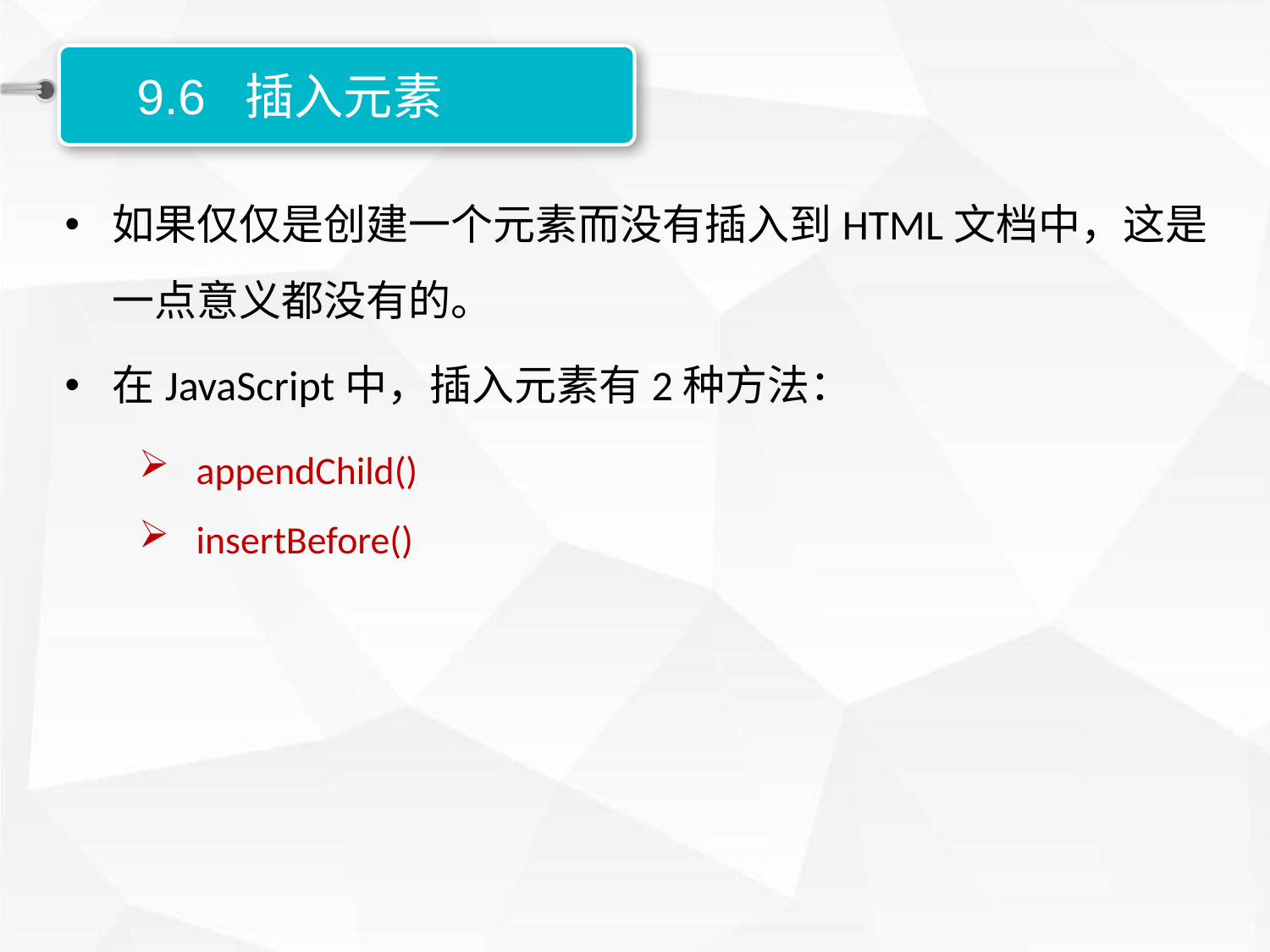

9.6  插入元素

如果仅仅是创建一个元素而没有插入到HTML文档中，这是一点意义都没有的。
在JavaScript中，插入元素有2种方法：
  appendChild()
  insertBefore()